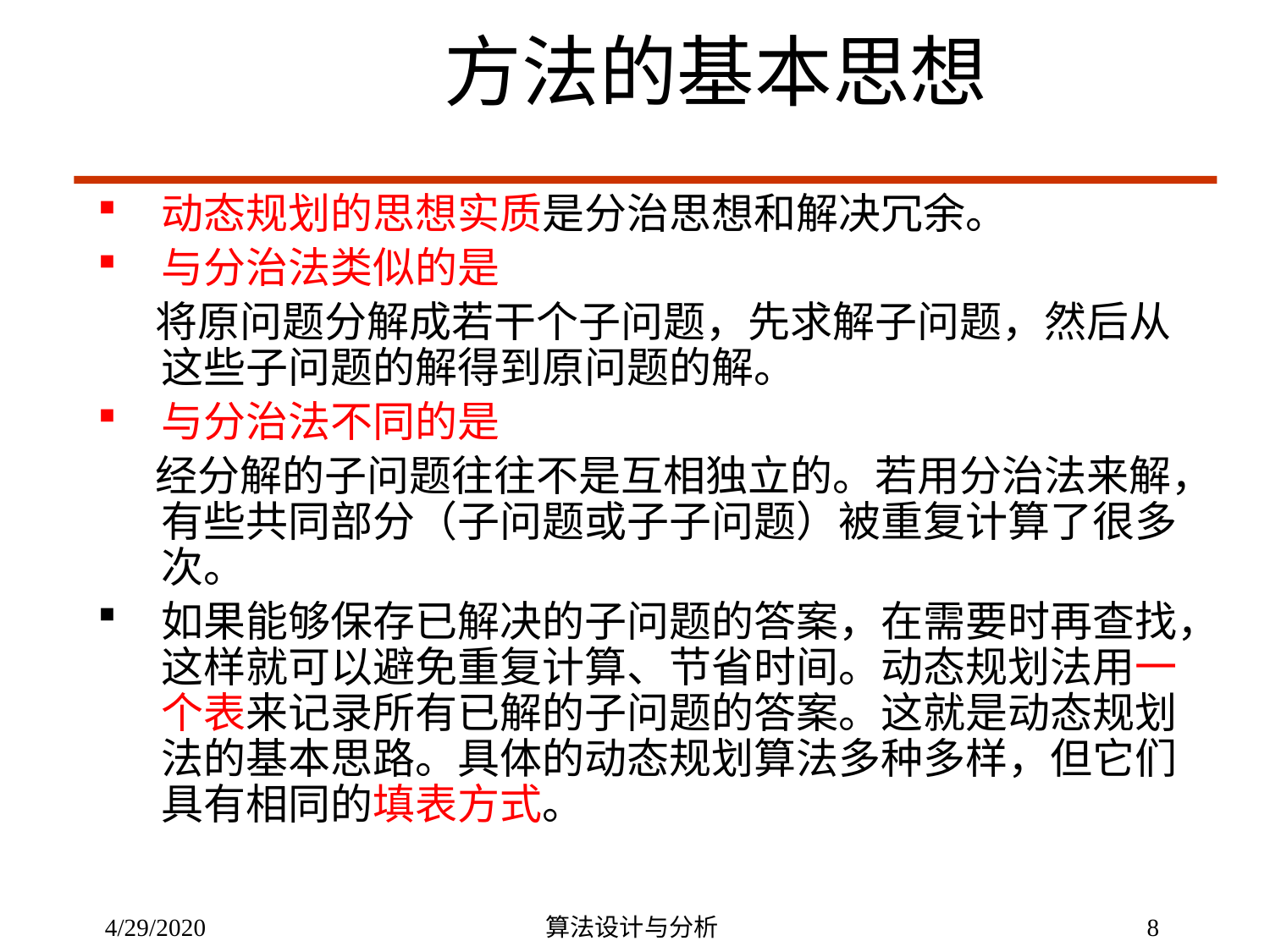

方法的基本思想
动态规划的思想实质是分治思想和解决冗余。
与分治法类似的是
     将原问题分解成若干个子问题，先求解子问题，然后从这些子问题的解得到原问题的解。
与分治法不同的是
     经分解的子问题往往不是互相独立的。若用分治法来解，有些共同部分（子问题或子子问题）被重复计算了很多次。
如果能够保存已解决的子问题的答案，在需要时再查找，这样就可以避免重复计算、节省时间。动态规划法用一个表来记录所有已解的子问题的答案。这就是动态规划法的基本思路。具体的动态规划算法多种多样，但它们具有相同的填表方式。
4/29/2020
算法设计与分析
8